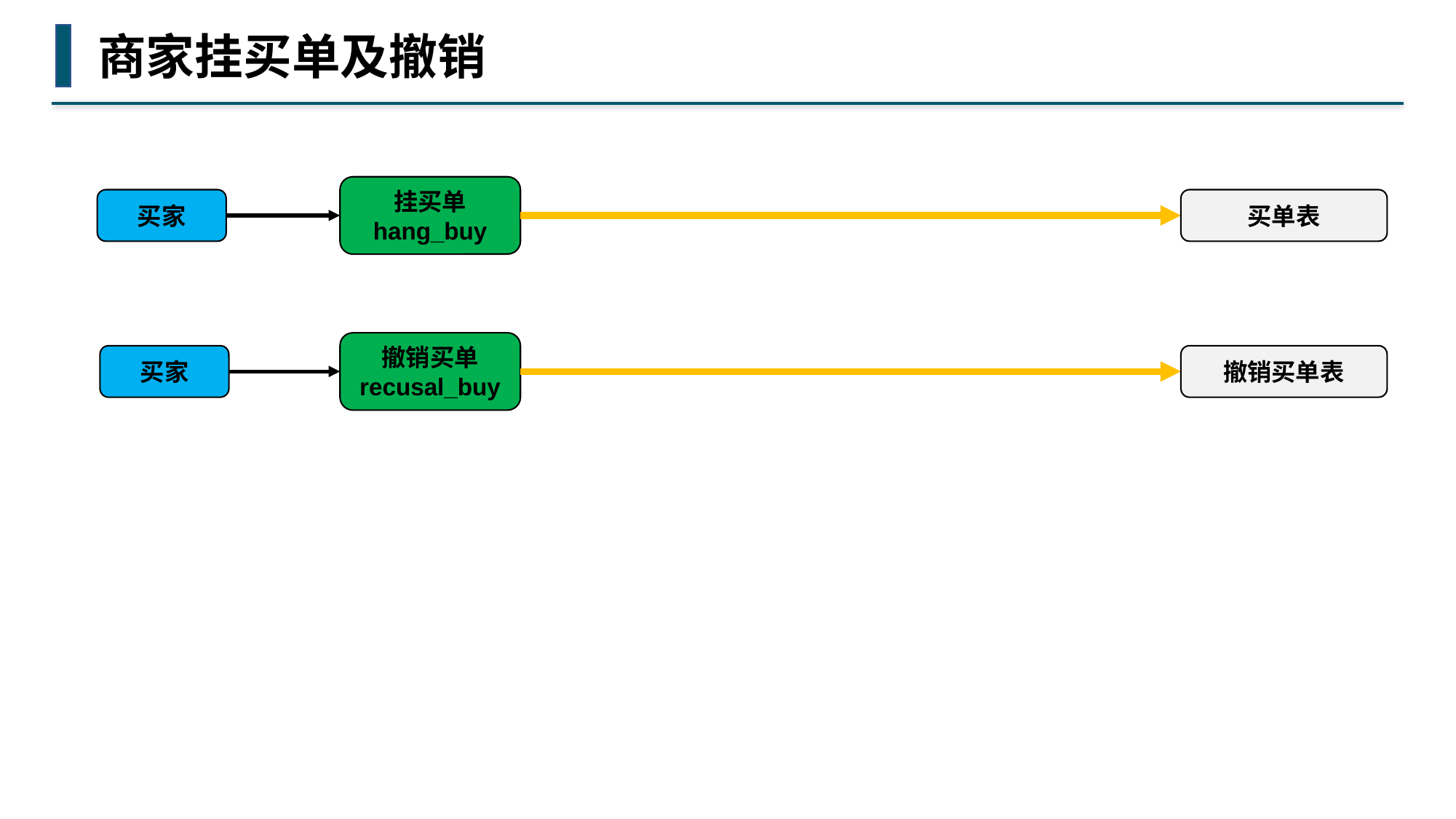

商家挂买单及撤销

挂买单
hang_buy
买家
买单表
撤销买单
recusal_buy
买家
撤销买单表